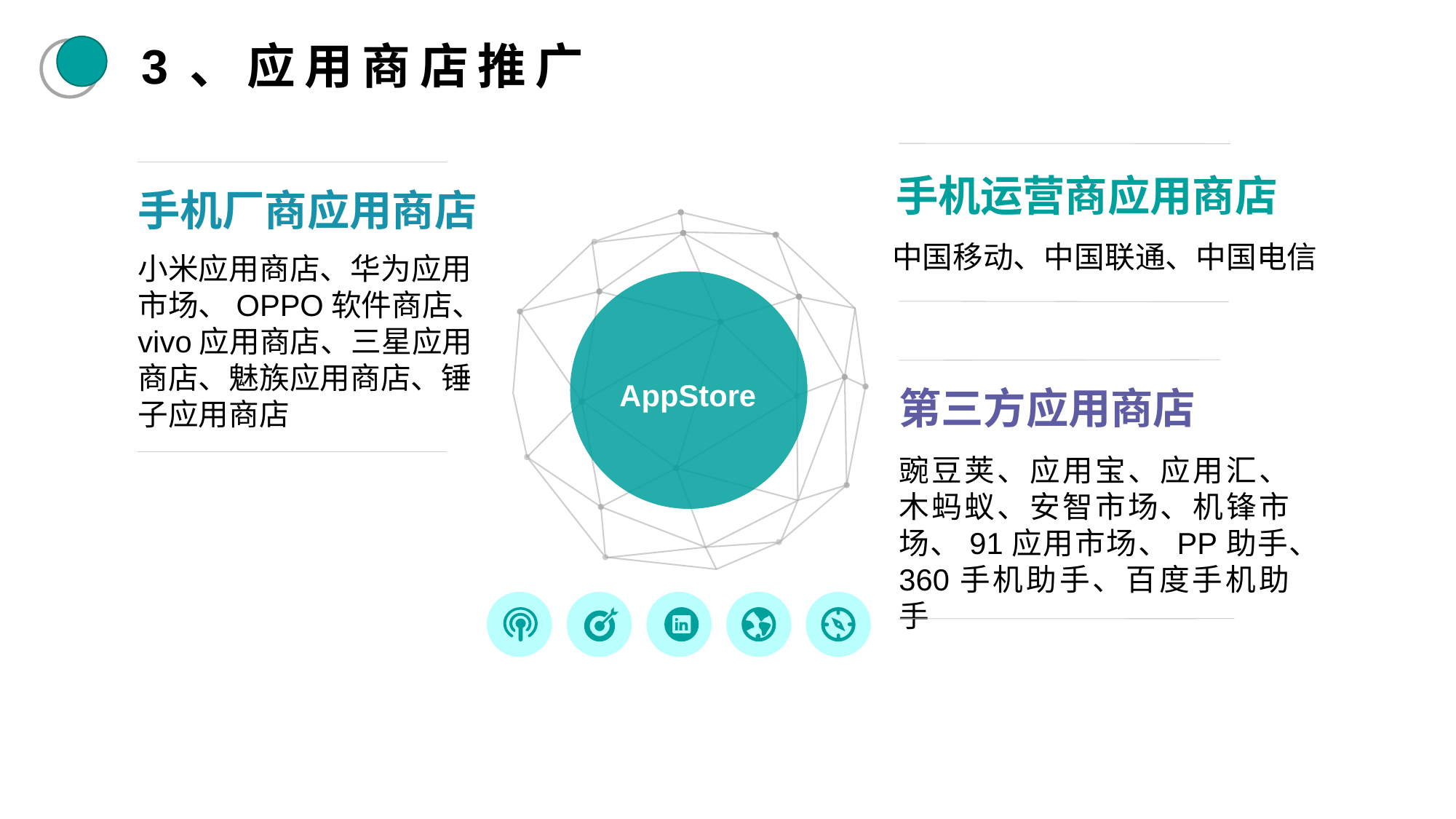

3、应用商店推广

手机厂商应用商店
小米应用商店、华为应用市场、OPPO软件商店、vivo应用商店、三星应用商店、魅族应用商店、锤子应用商店
手机运营商应用商店
中国移动、中国联通、中国电信
第三方应用商店
豌豆荚、应用宝、应用汇、木蚂蚁、安智市场、机锋市场、91应用市场、PP助手、360手机助手、百度手机助手

AppStore